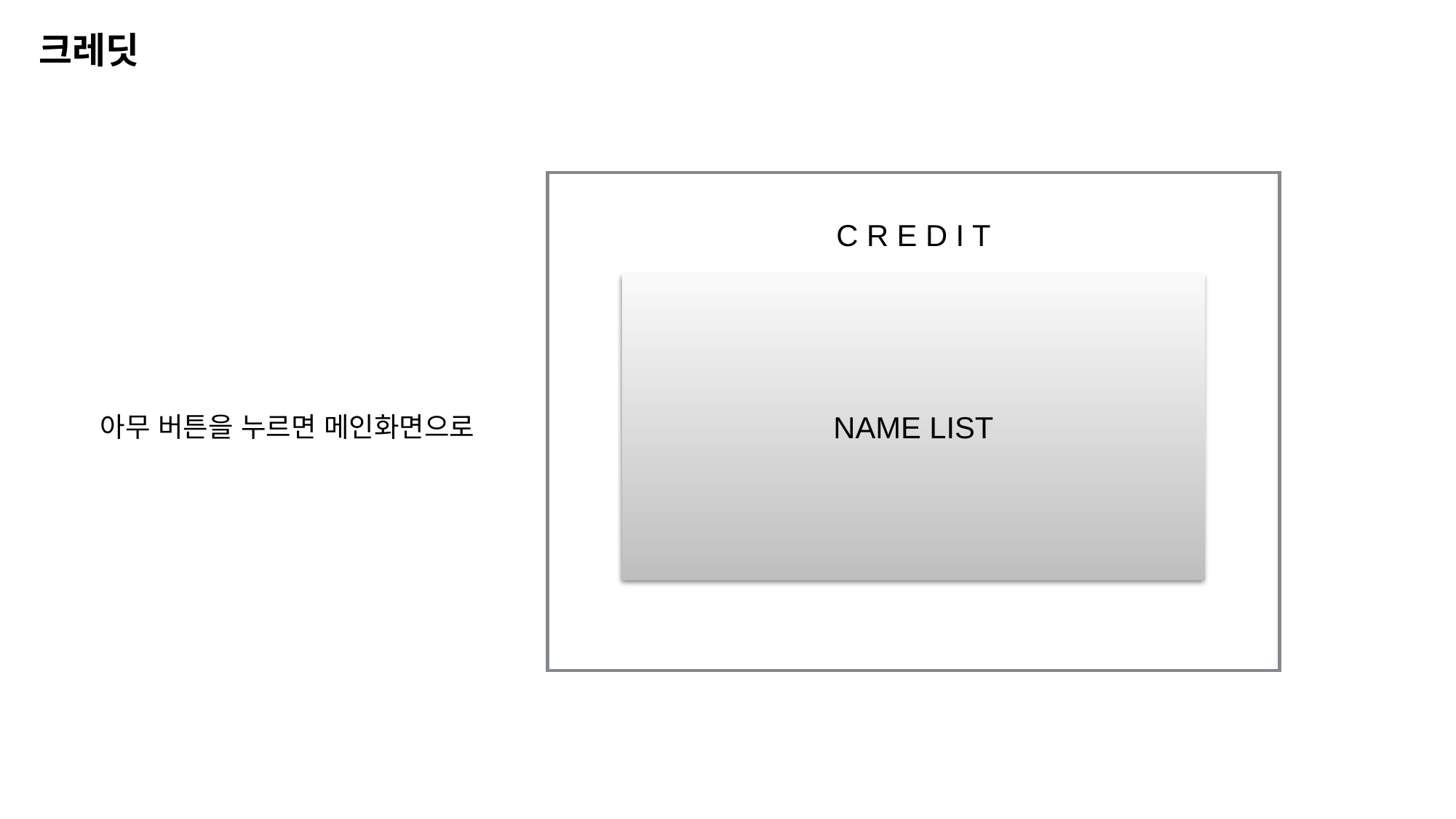

크레딧

C R E D I T
NAME LIST
아무 버튼을 누르면 메인화면으로